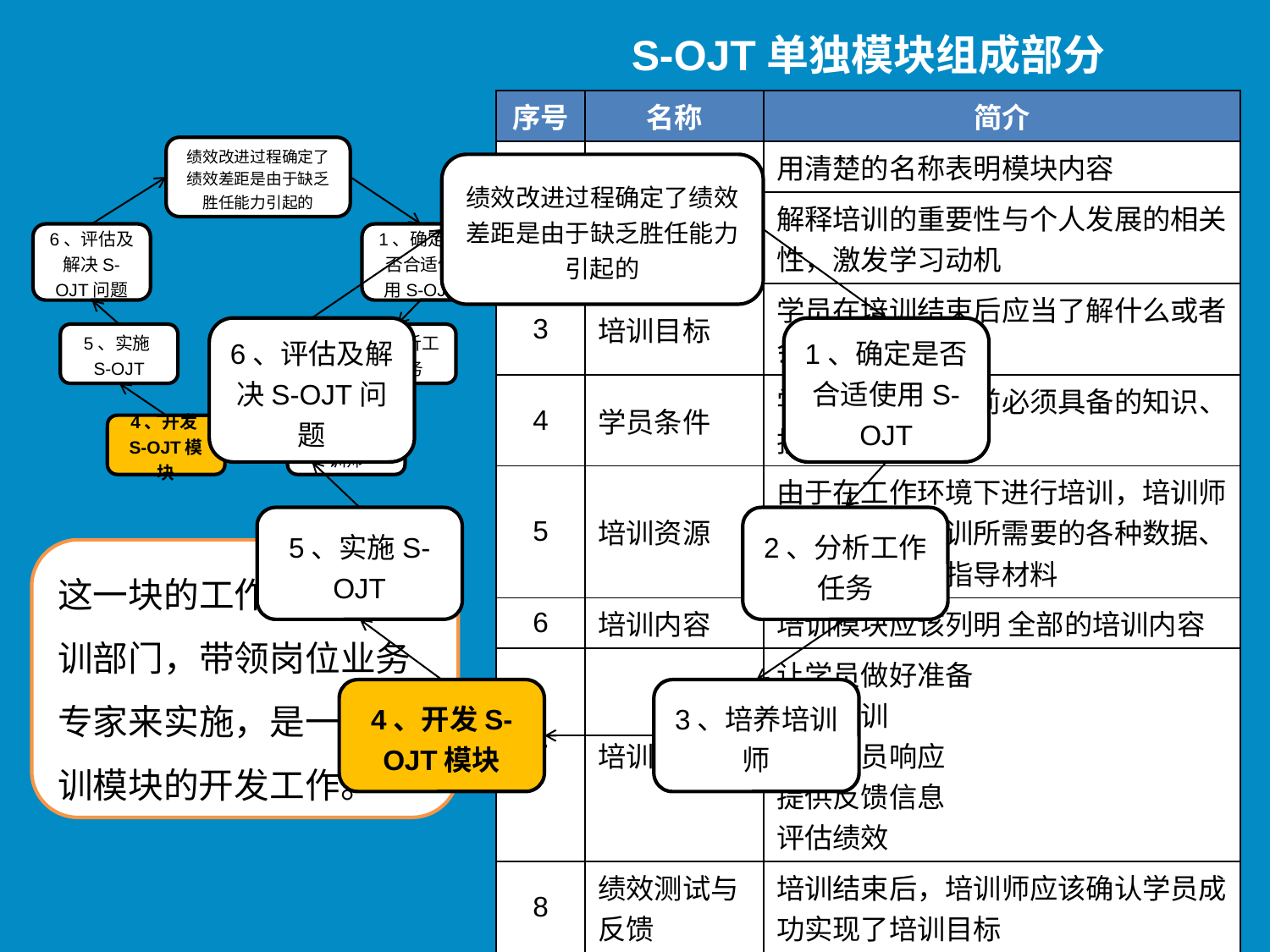

S-OJT单独模块组成部分
| 序号 | 名称 | 简介 |
| --- | --- | --- |
| 1 | 名称 | 用清楚的名称表明模块内容 |
| 2 | 陈述理由 | 解释培训的重要性与个人发展的相关性，激发学习动机 |
| 3 | 培训目标 | 学员在培训结束后应当了解什么或者会做什么 |
| 4 | 学员条件 | 学员在开始培训前必须具备的知识、技能和态度 |
| 5 | 培训资源 | 由于在工作环境下进行培训，培训师应当收集好培训所需要的各种数据、设备、工具和指导材料 |
| 6 | 培训内容 | 培训模块应该列明 全部的培训内容 |
| 7 | 培训活动 | 让学员做好准备 实施培训 要求学员响应 提供反馈信息 评估绩效 |
| 8 | 绩效测试与反馈 | 培训结束后，培训师应该确认学员成功实现了培训目标 |
| 9 | 辅助信息 | 包括内部技术文件、图纸、客户满意度数据、安全手册、技术文件或翻印的专业报刊等 |
绩效改进过程确定了绩效差距是由于缺乏胜任能力引起的
6、评估及解决S-OJT问题
1、确定是否合适使用S-OJT
5、实施S-OJT
2、分析工作任务
4、开发S-OJT模块
3、培养培训师
绩效改进过程确定了绩效差距是由于缺乏胜任能力引起的
6、评估及解决S-OJT问题
1、确定是否合适使用S-OJT
5、实施S-OJT
2、分析工作任务
4、开发S-OJT模块
3、培养培训师
这一块的工作通常由培训部门，带领岗位业务专家来实施，是一个培训模块的开发工作。